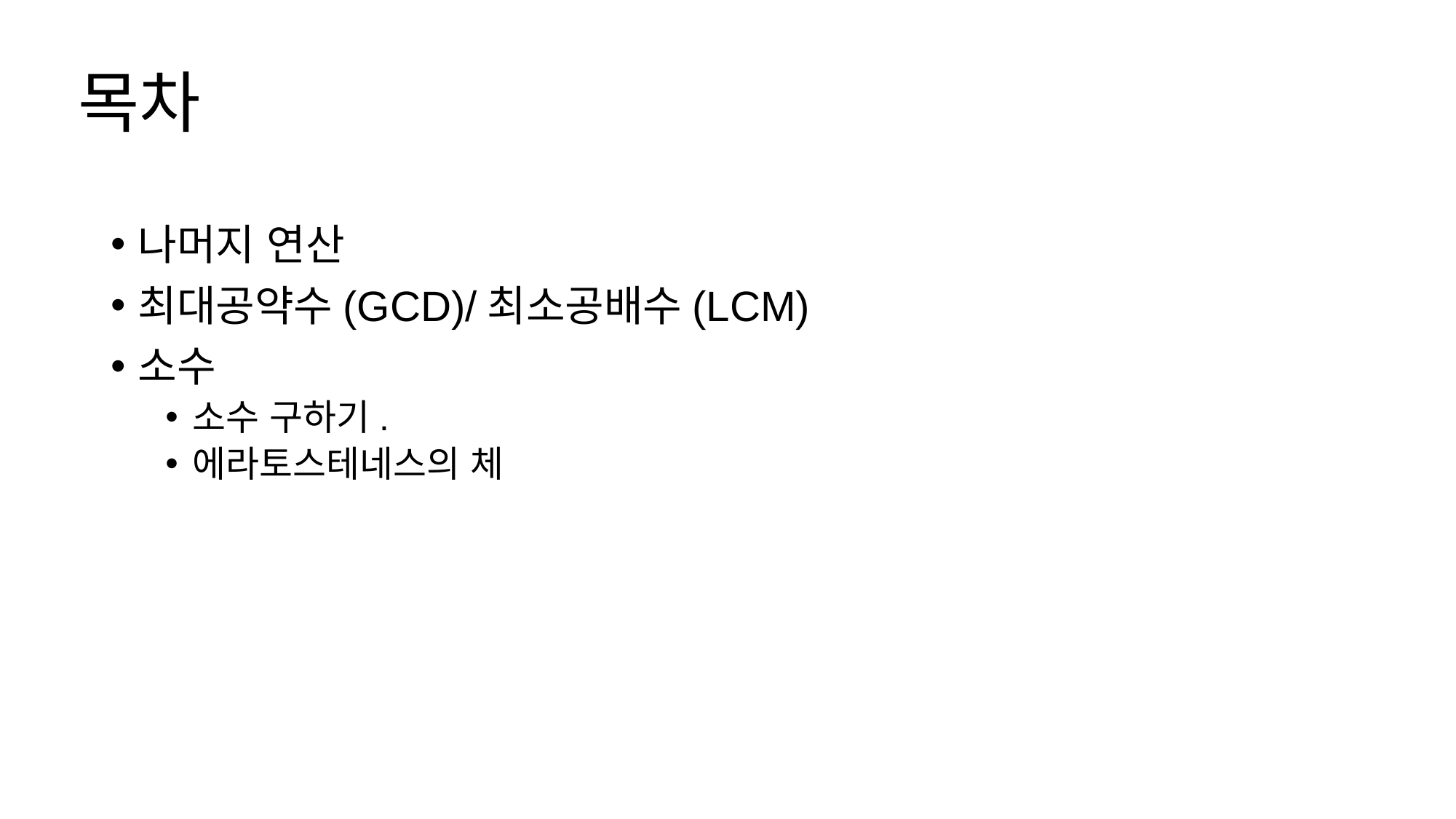

# 목차
나머지 연산
최대공약수(GCD)/최소공배수(LCM)
소수
소수 구하기.
에라토스테네스의 체